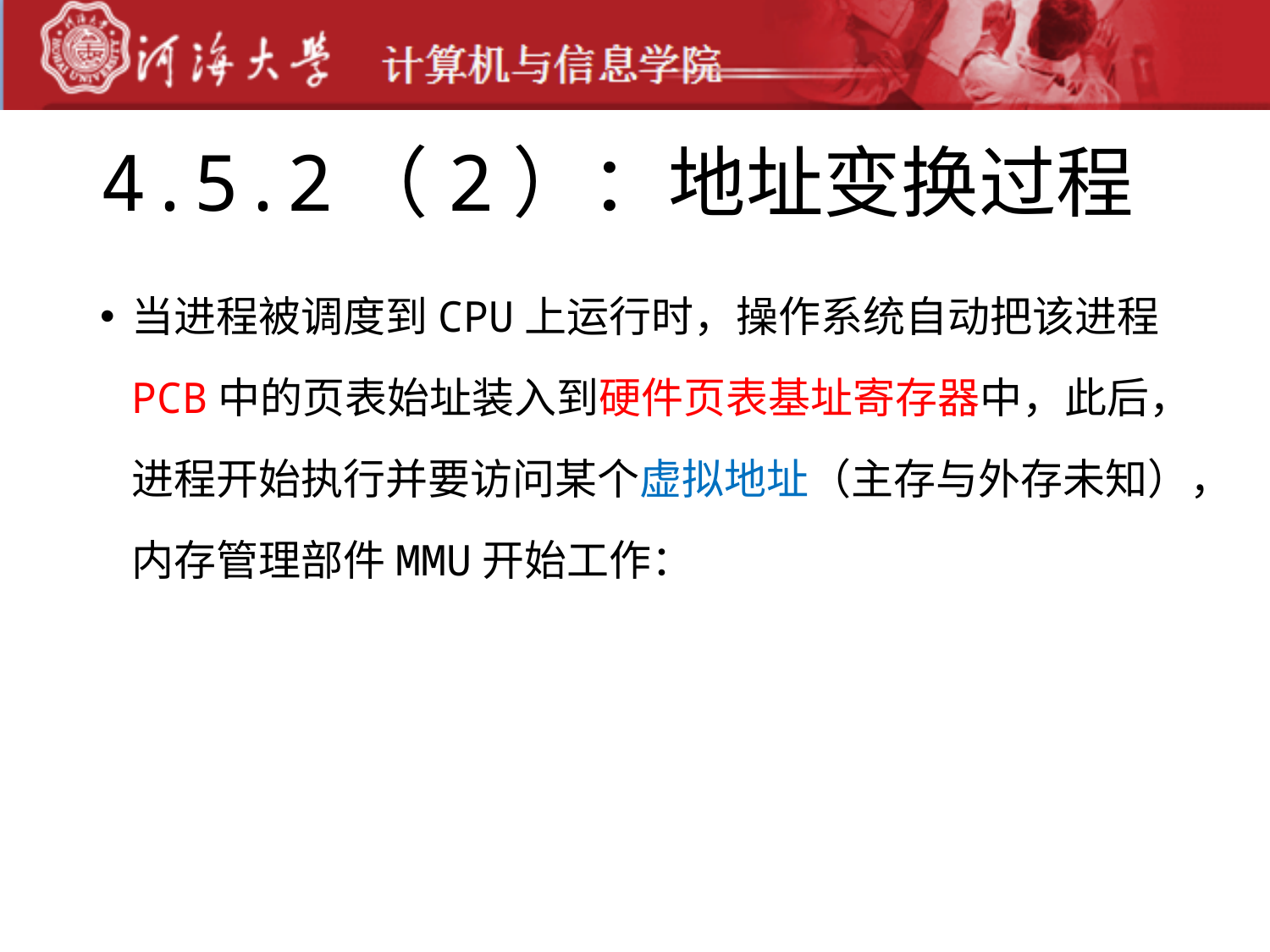

# 4.5.2（2）：地址变换过程
当进程被调度到CPU上运行时，操作系统自动把该进程PCB中的页表始址装入到硬件页表基址寄存器中，此后，进程开始执行并要访问某个虚拟地址（主存与外存未知），内存管理部件MMU开始工作：